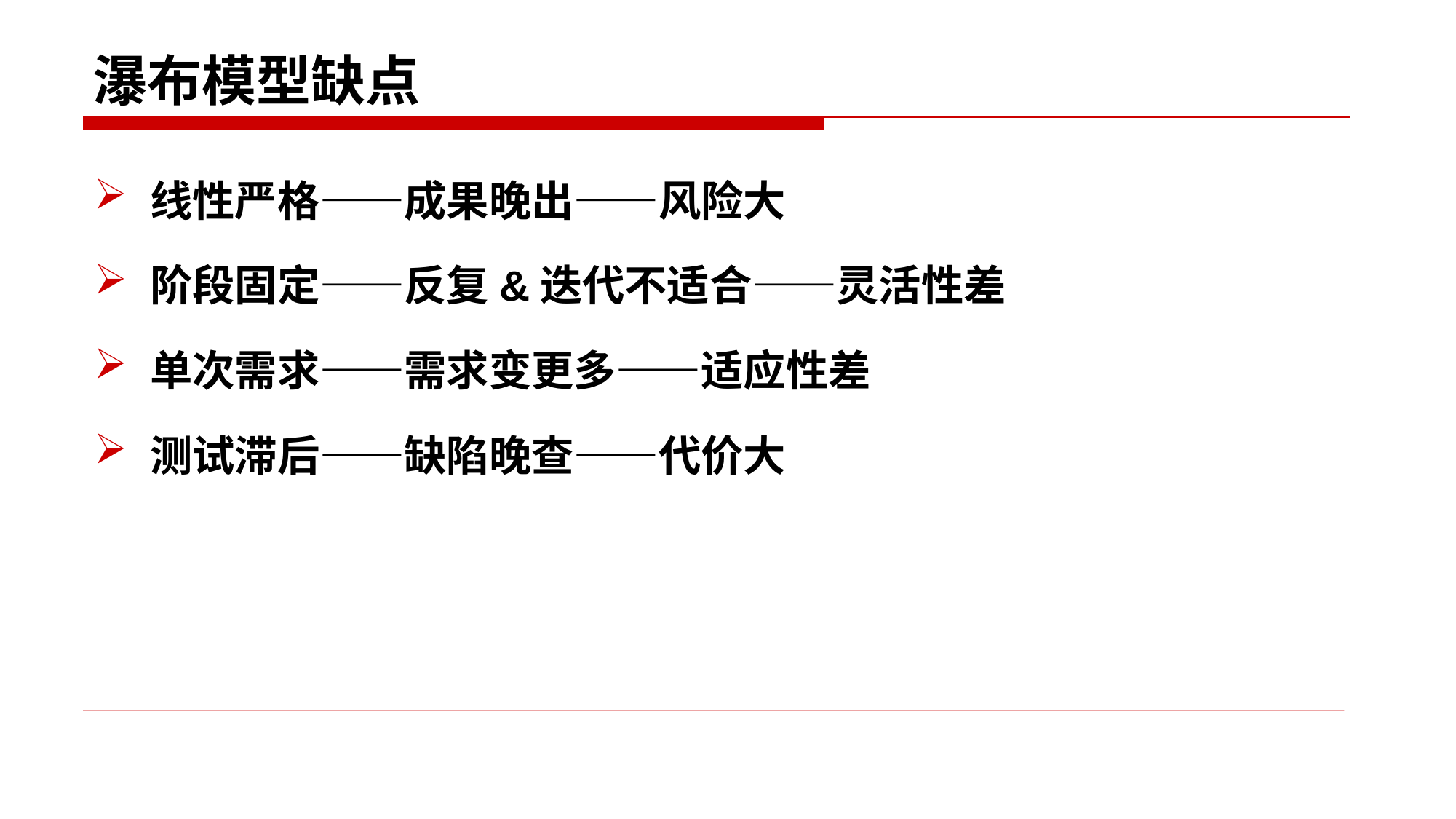

# 瀑布模型缺点
线性严格——成果晚出——风险大
阶段固定——反复&迭代不适合——灵活性差
单次需求——需求变更多——适应性差
测试滞后——缺陷晚查——代价大